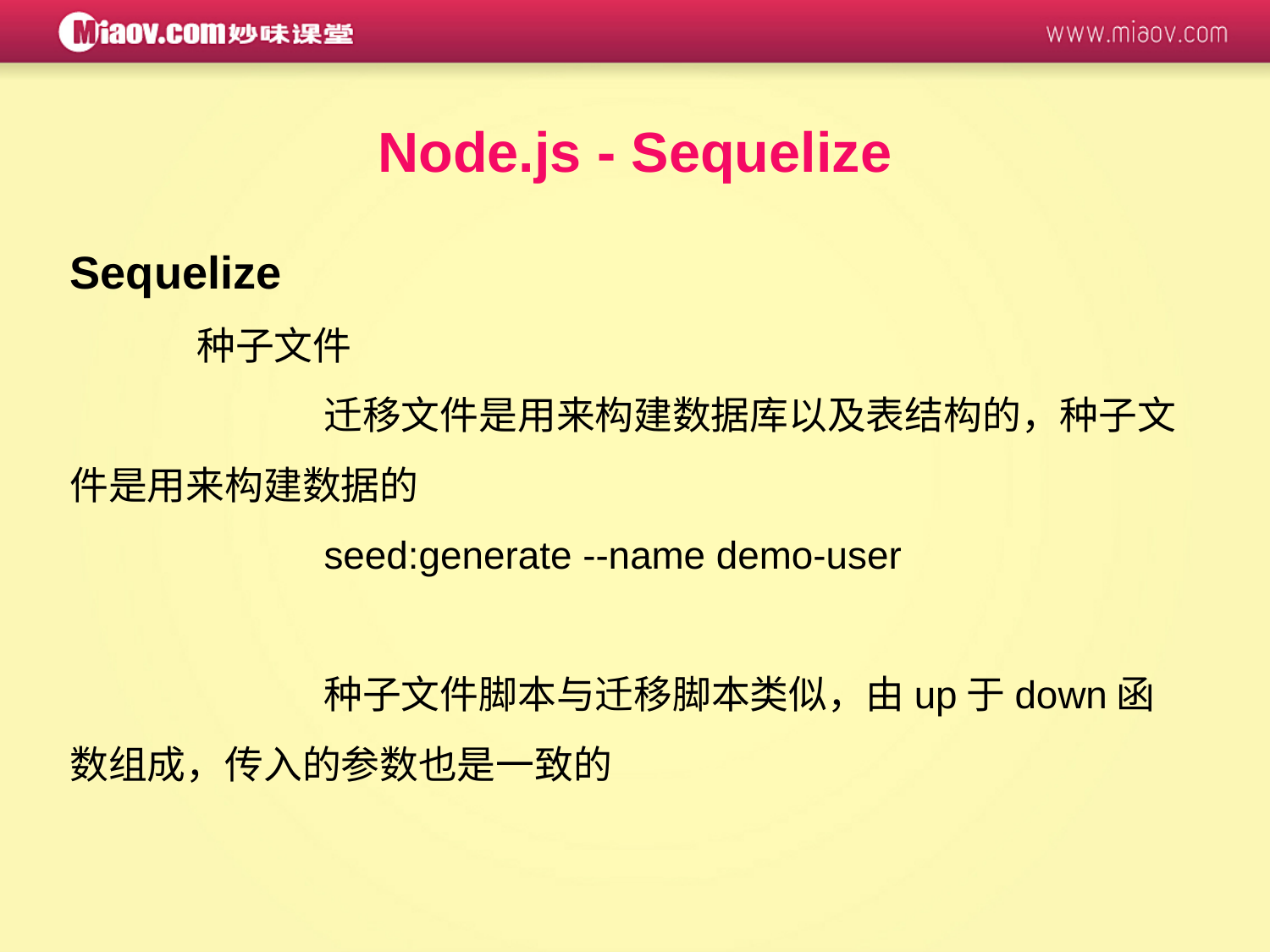

Node.js - Sequelize
Sequelize
	种子文件
		迁移文件是用来构建数据库以及表结构的，种子文件是用来构建数据的
		seed:generate --name demo-user

		种子文件脚本与迁移脚本类似，由up于down函数组成，传入的参数也是一致的